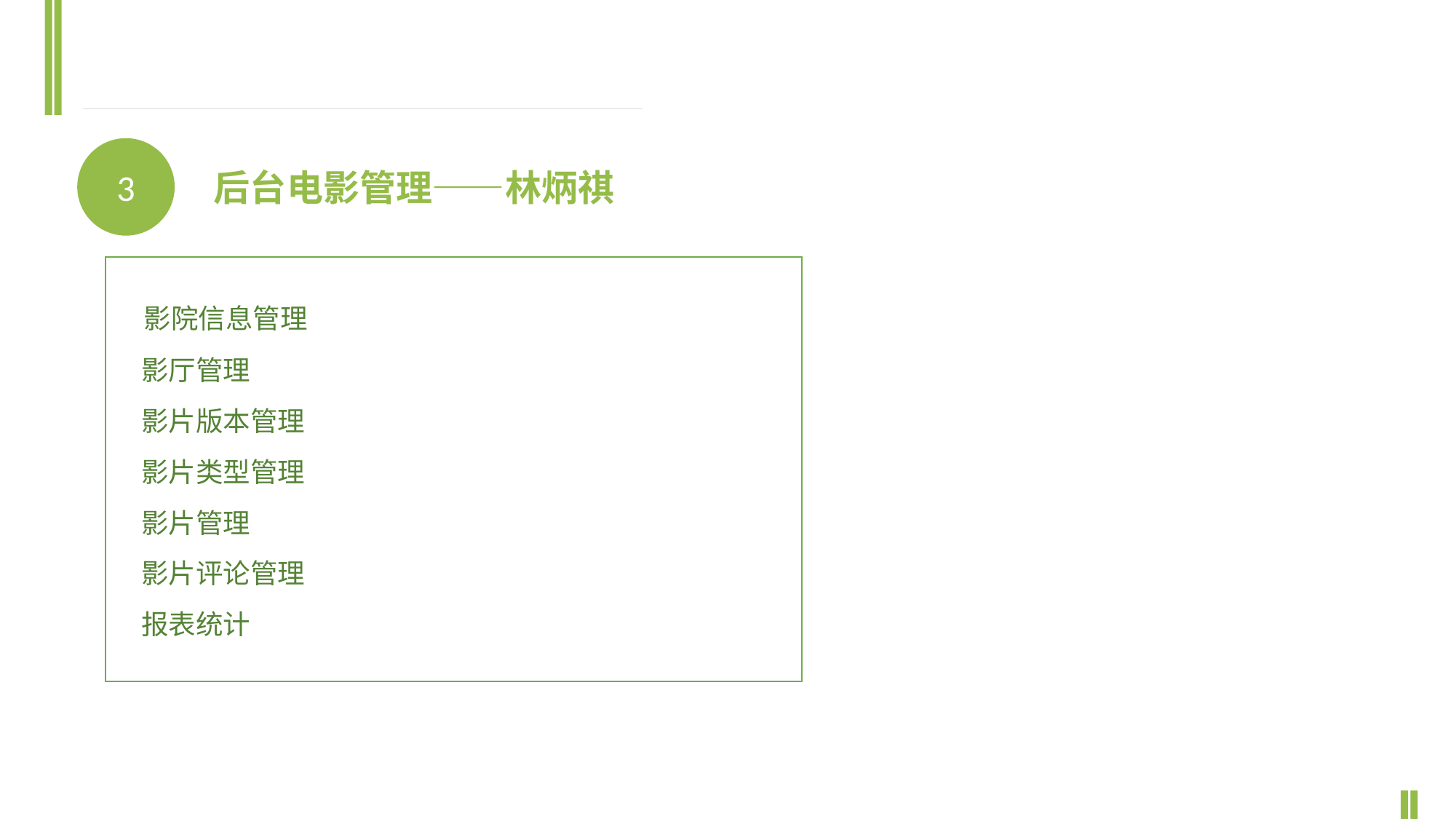

3
后台电影管理——林炳祺
   影院信息管理
   影厅管理
   影片版本管理
   影片类型管理
   影片管理
   影片评论管理
   报表统计